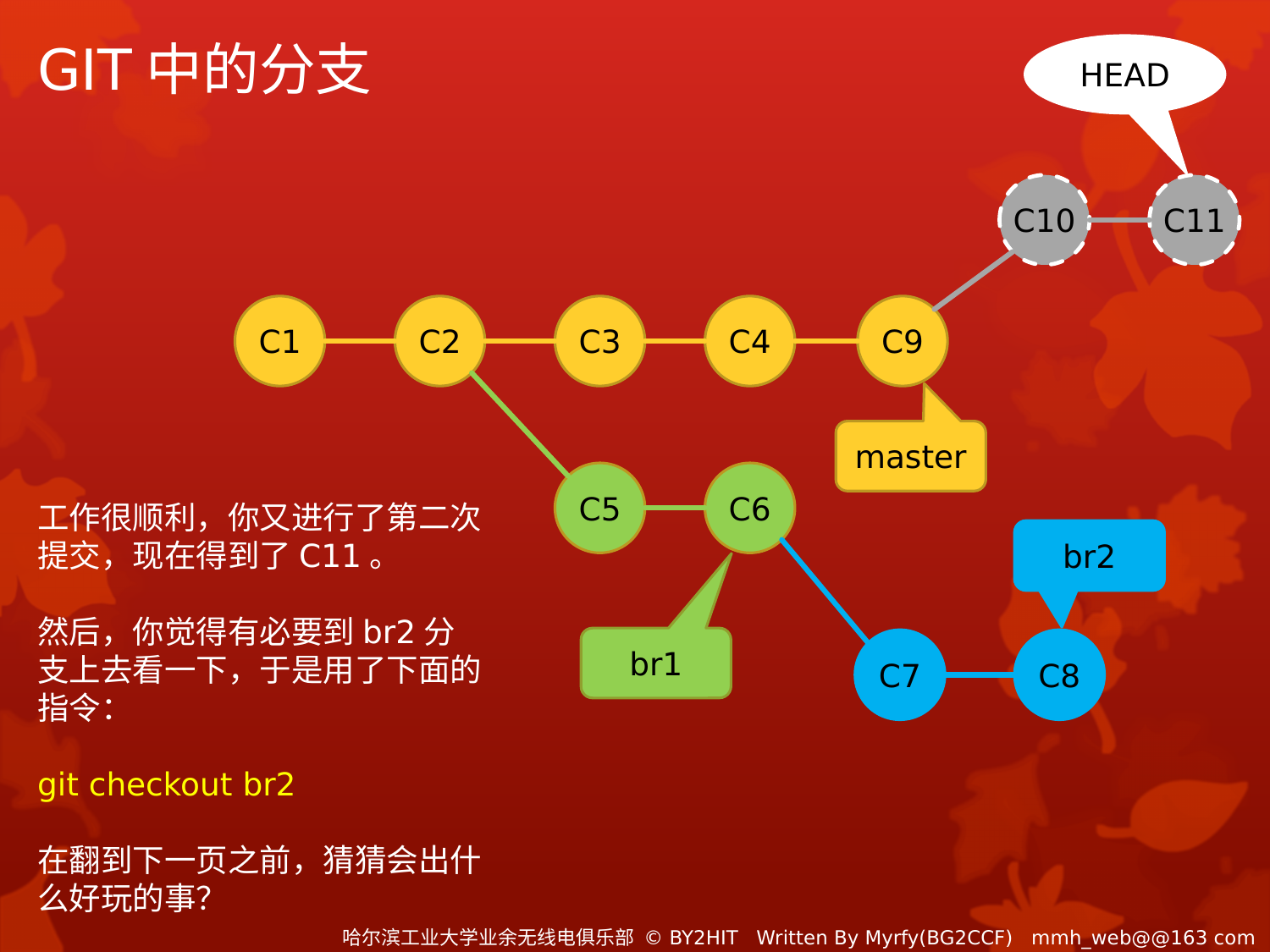

# GIT中的分支
HEAD
C10
C11
C1
C2
C3
C4
C9
master
C5
C6
工作很顺利，你又进行了第二次提交，现在得到了C11。

然后，你觉得有必要到br2分支上去看一下，于是用了下面的指令：

git checkout br2

在翻到下一页之前，猜猜会出什么好玩的事？
br2
br1
C7
C8